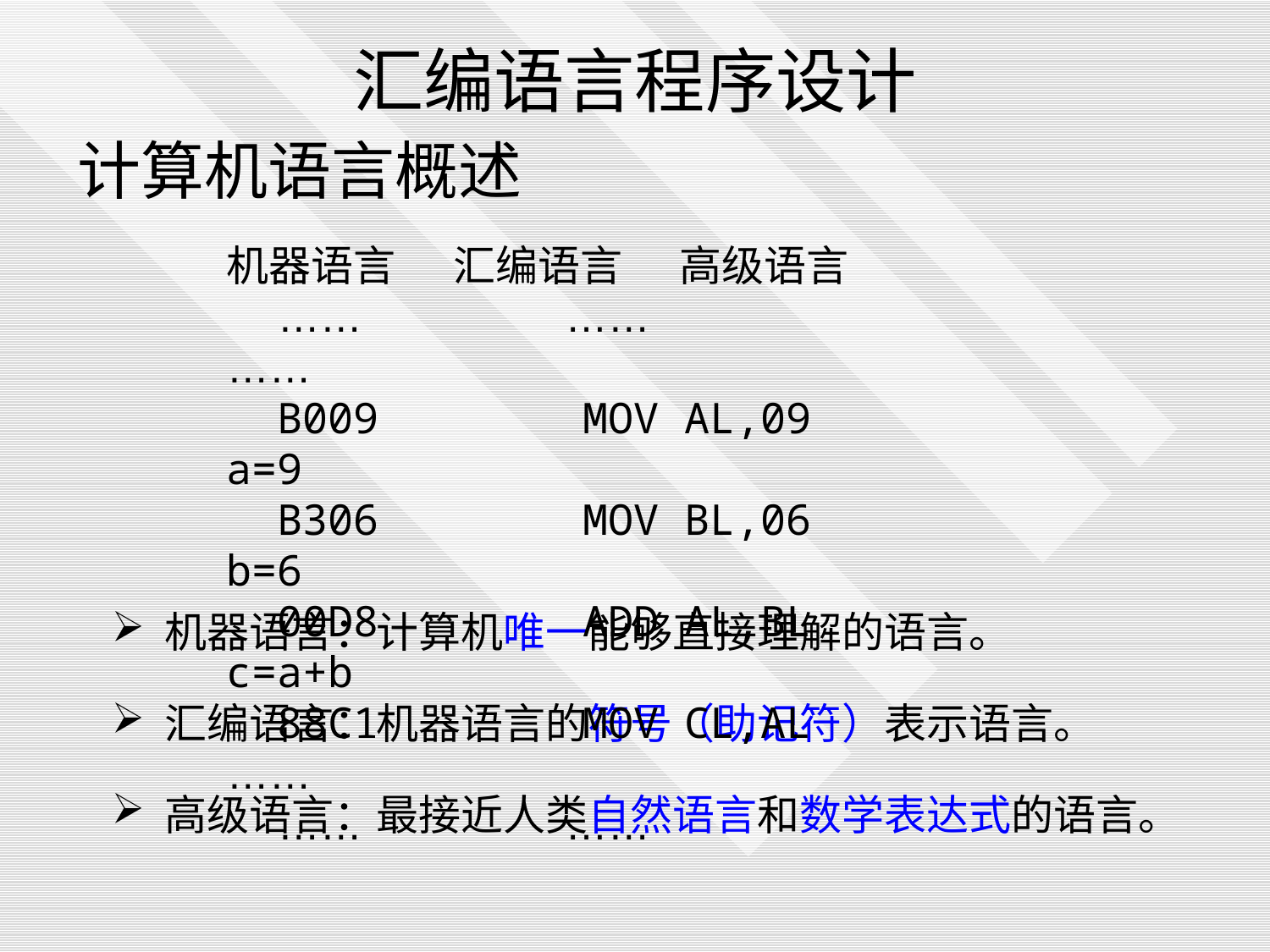

# 汇编语言程序设计
计算机语言概述
机器语言      汇编语言      高级语言
  ……        ……            ……
  B009        MOV AL,09       a=9
  B306        MOV BL,06       b=6
  00D8        ADD AL,BL       c=a+b
  88C1        MOV CL,AL       ……
  ……        ……
 机器语言：计算机唯一能够直接理解的语言。

 汇编语言：机器语言的符号（助记符）表示语言。

 高级语言：最接近人类自然语言和数学表达式的语言。